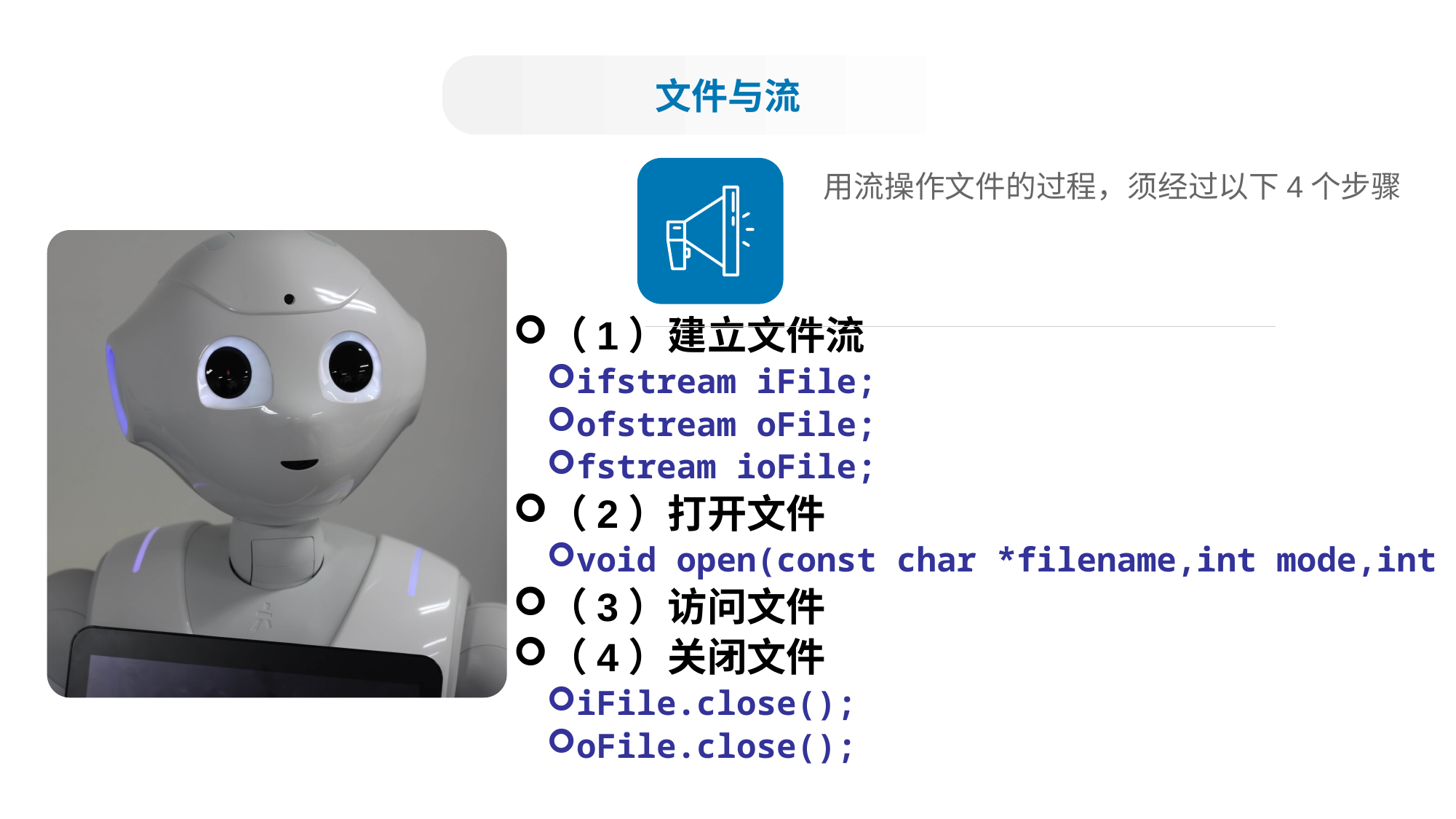

文件与流

用流操作文件的过程，须经过以下4个步骤

（1）建立文件流
ifstream iFile;
ofstream oFile;
fstream ioFile;
（2）打开文件
void open(const char *filename,int mode,int access);
（3）访问文件
（4）关闭文件
iFile.close();
oFile.close();